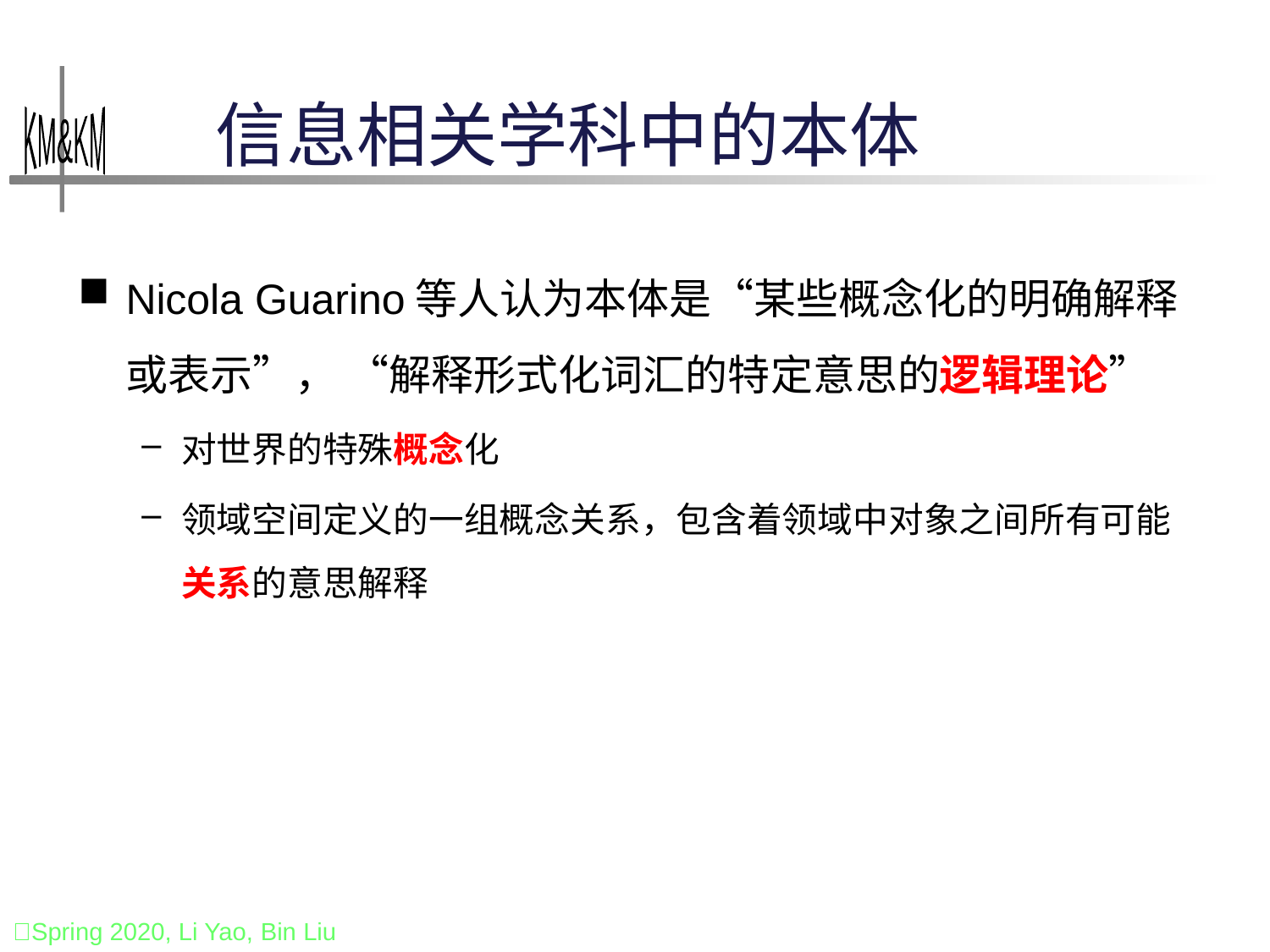

# 信息相关学科中的本体
Nicola Guarino等人认为本体是“某些概念化的明确解释或表示”， “解释形式化词汇的特定意思的逻辑理论”
对世界的特殊概念化
领域空间定义的一组概念关系，包含着领域中对象之间所有可能关系的意思解释